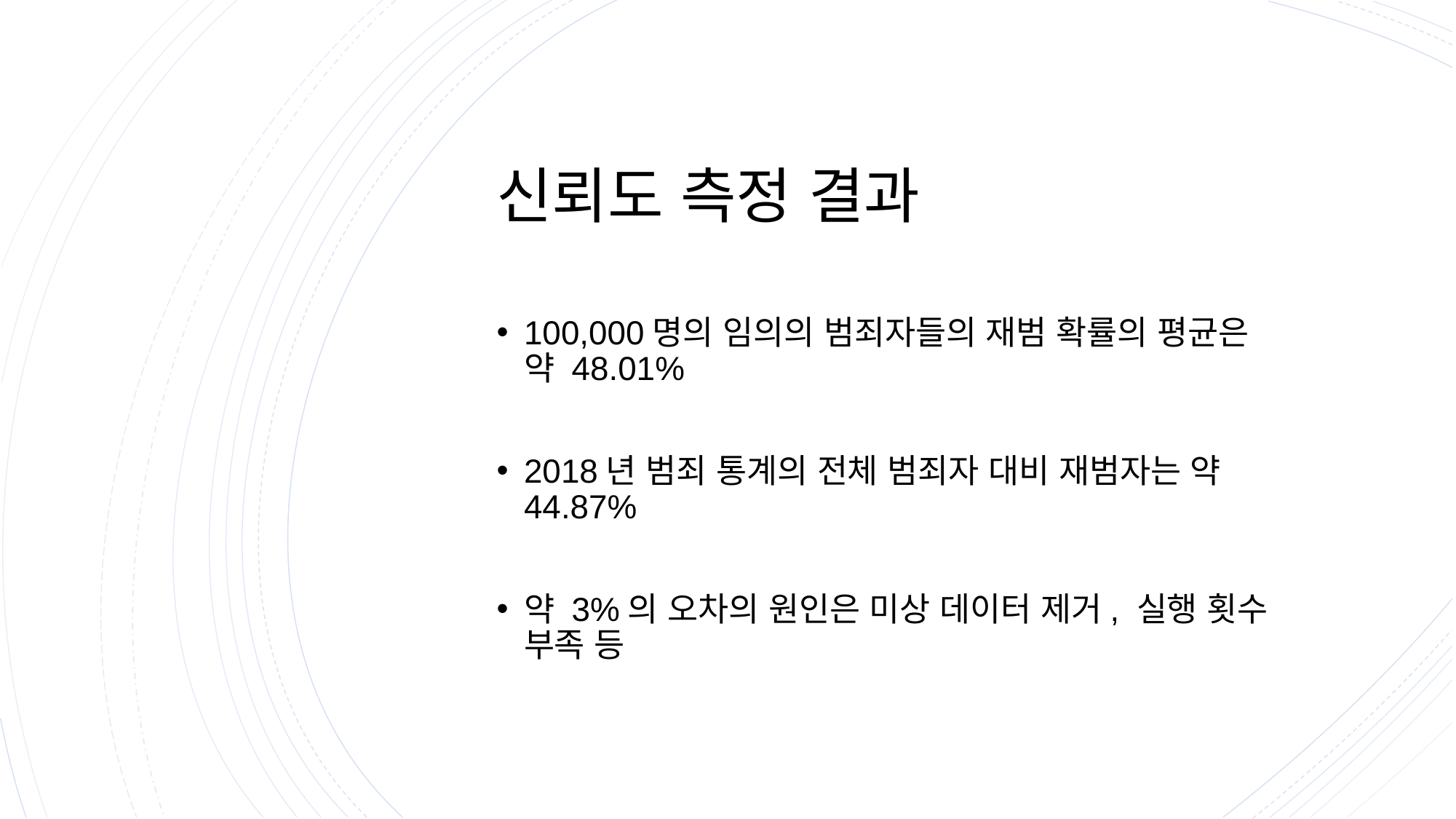

# 신뢰도 측정 결과
100,000명의 임의의 범죄자들의 재범 확률의 평균은 약 48.01%

2018년 범죄 통계의 전체 범죄자 대비 재범자는 약 44.87%

약 3%의 오차의 원인은 미상 데이터 제거, 실행 횟수 부족 등